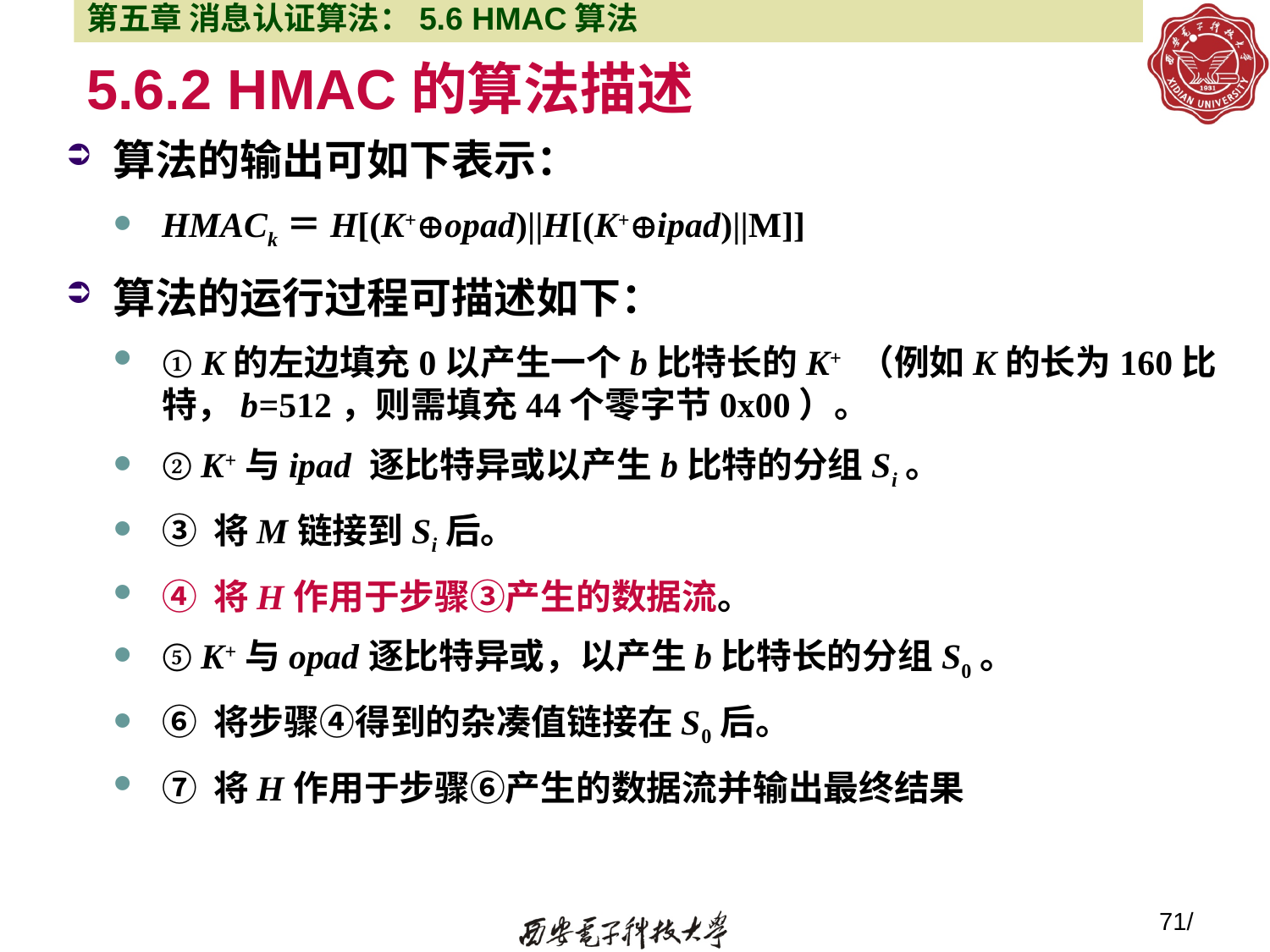

第五章 消息认证算法：5.6 HMAC算法
# 5.6.2 HMAC的算法描述
算法的输出可如下表示：
HMACk＝H[(K+⊕opad)||H[(K+⊕ipad)||M]]
算法的运行过程可描述如下：
① K的左边填充0以产生一个b比特长的K+ （例如K的长为160比特，b=512，则需填充44个零字节0x00）。
② K+与ipad 逐比特异或以产生b比特的分组Si。
③ 将M链接到Si后。
④ 将H作用于步骤③产生的数据流。
⑤ K+与opad逐比特异或，以产生b比特长的分组S0。
⑥ 将步骤④得到的杂凑值链接在S0后。
⑦ 将H作用于步骤⑥产生的数据流并输出最终结果
71/